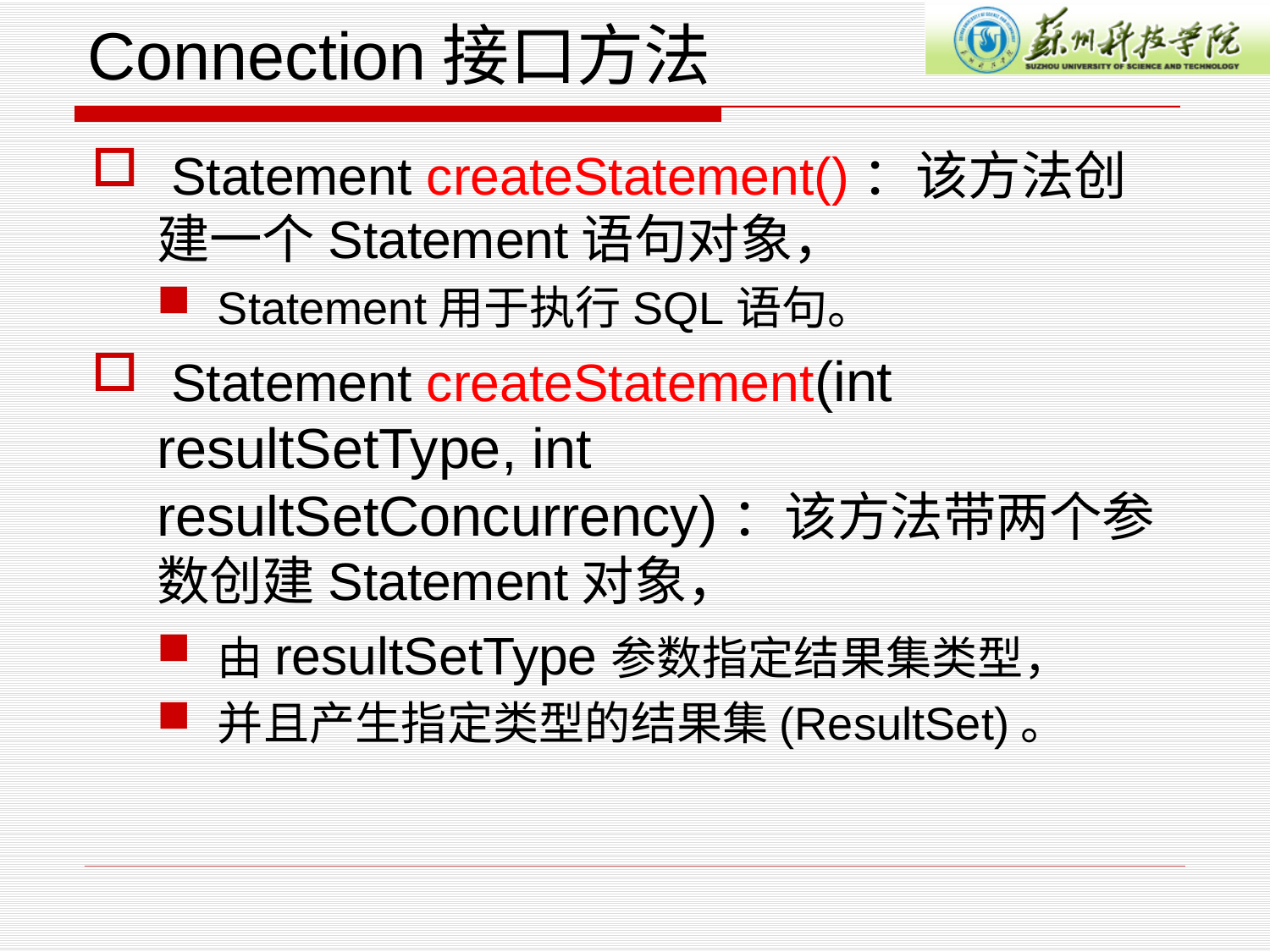

# Connection接口方法
 Statement createStatement()：该方法创建一个Statement语句对象，
Statement用于执行SQL语句。
 Statement createStatement(int resultSetType, int resultSetConcurrency)：该方法带两个参数创建Statement对象，
由resultSetType参数指定结果集类型，
并且产生指定类型的结果集(ResultSet)。